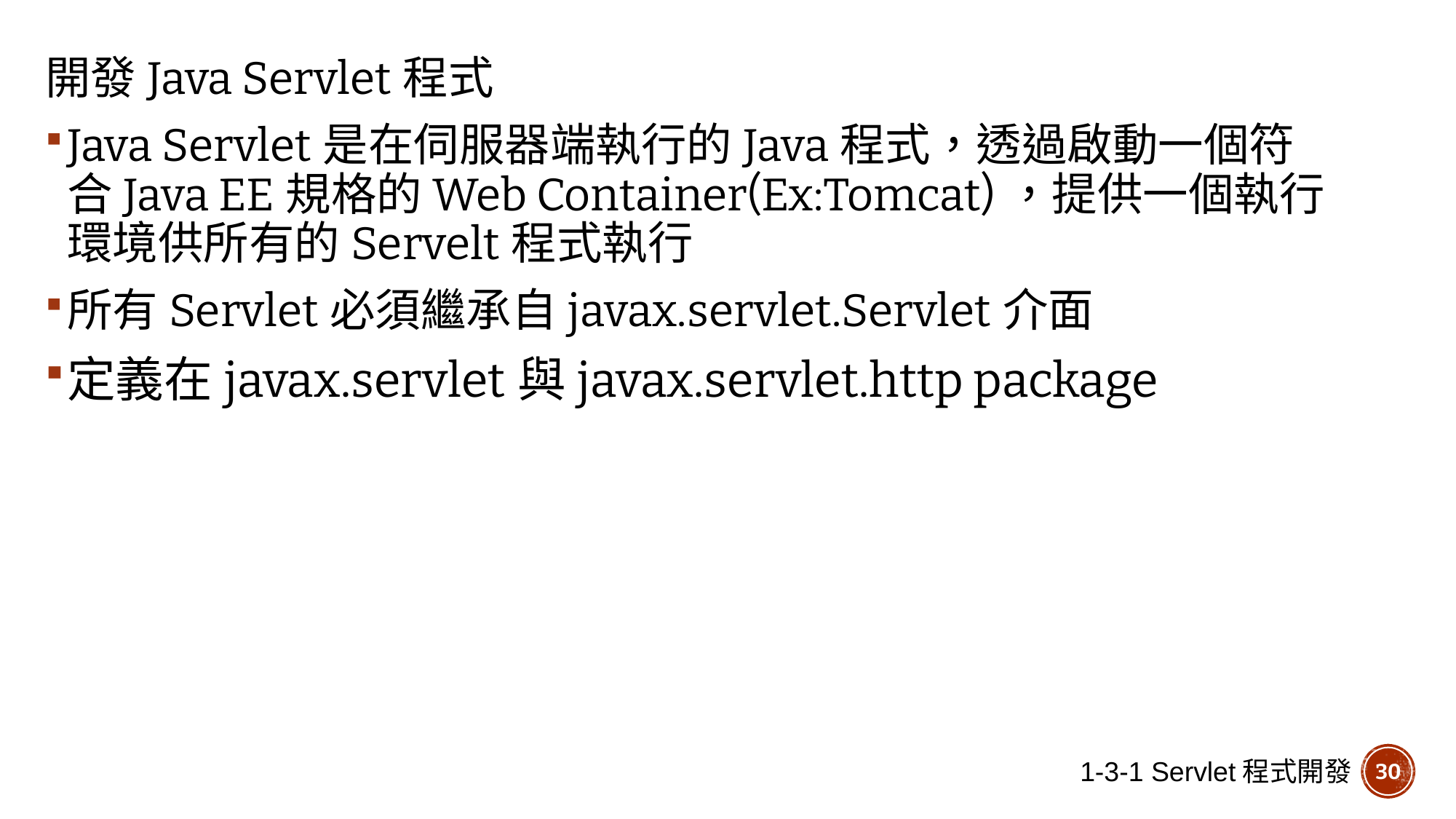

開發Java Servlet程式
Java Servlet是在伺服器端執行的Java程式，透過啟動一個符合Java EE規格的Web Container(Ex:Tomcat)，提供一個執行環境供所有的Servelt程式執行
所有Servlet必須繼承自javax.servlet.Servlet介面
定義在javax.servlet與javax.servlet.http package

1-3-1 Servlet程式開發
30